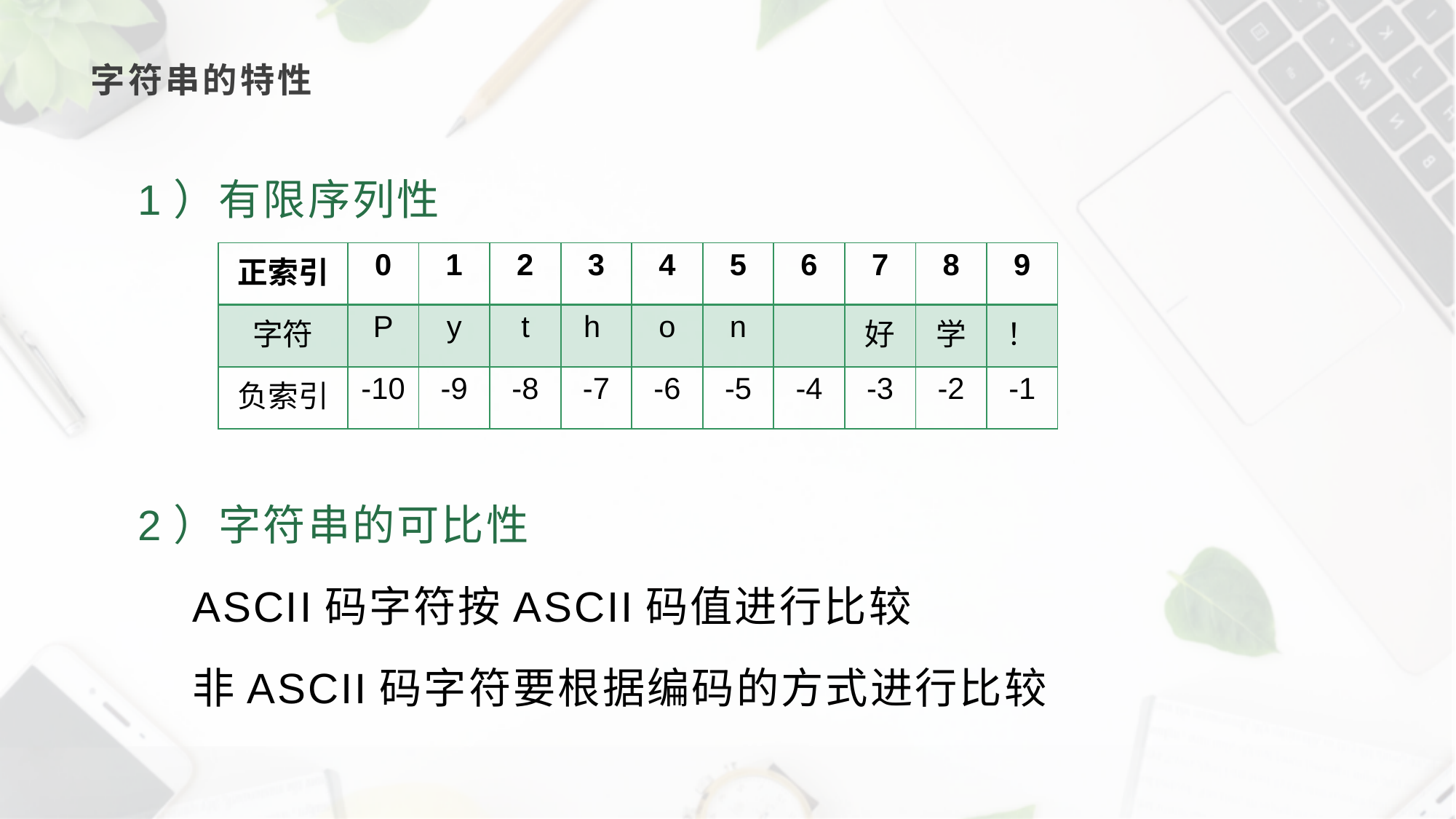

# 字符串的特性
1）有限序列性

2）字符串的可比性
ASCII码字符按ASCII码值进行比较
非ASCII码字符要根据编码的方式进行比较
| 正索引 | 0 | 1 | 2 | 3 | 4 | 5 | 6 | 7 | 8 | 9 |
| --- | --- | --- | --- | --- | --- | --- | --- | --- | --- | --- |
| 字符 | P | y | t | h | o | n |  | 好 | 学 | ！ |
| 负索引 | -10 | -9 | -8 | -7 | -6 | -5 | -4 | -3 | -2 | -1 |